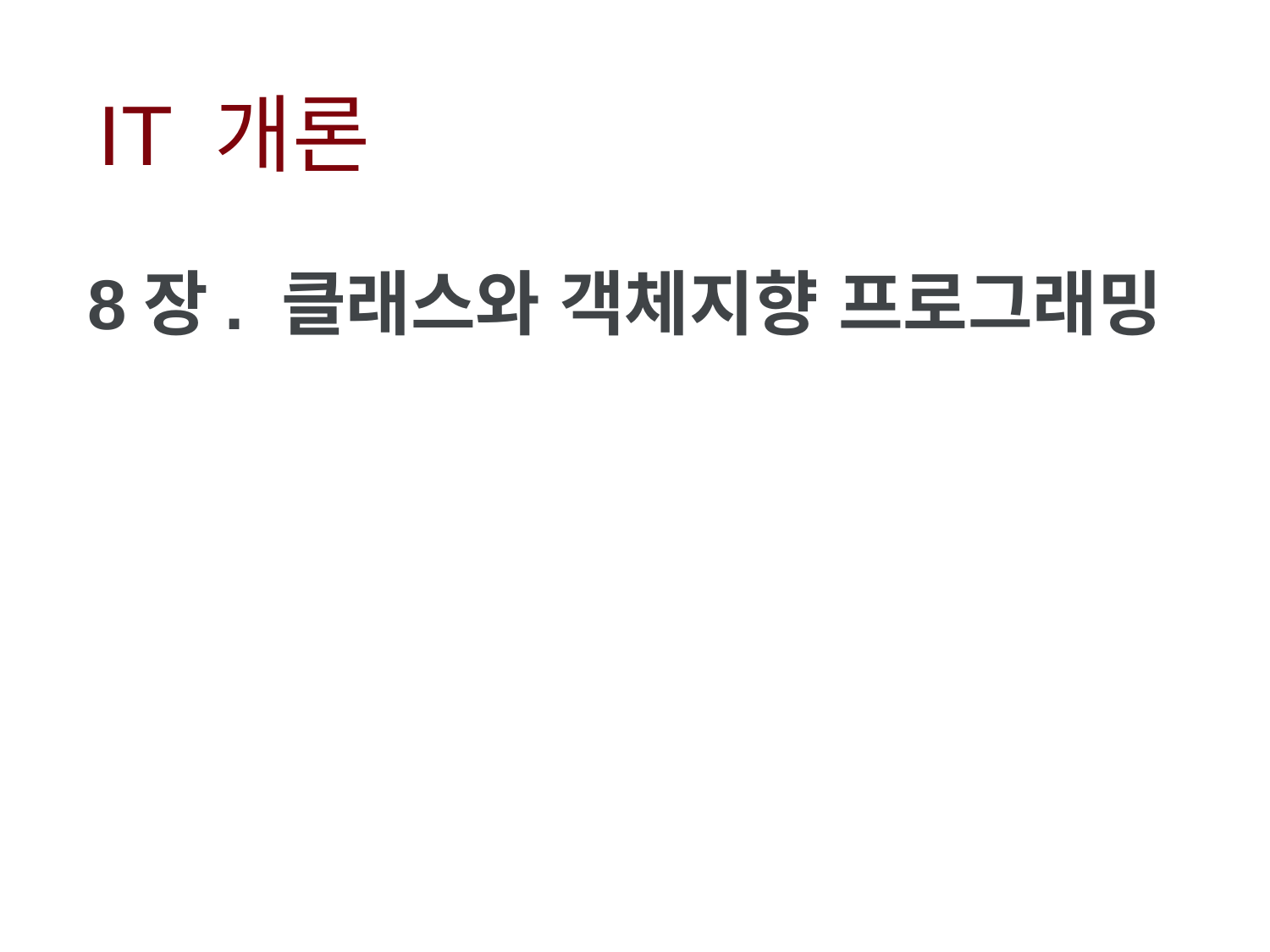

# IT 개론
8장. 클래스와 객체지향 프로그래밍